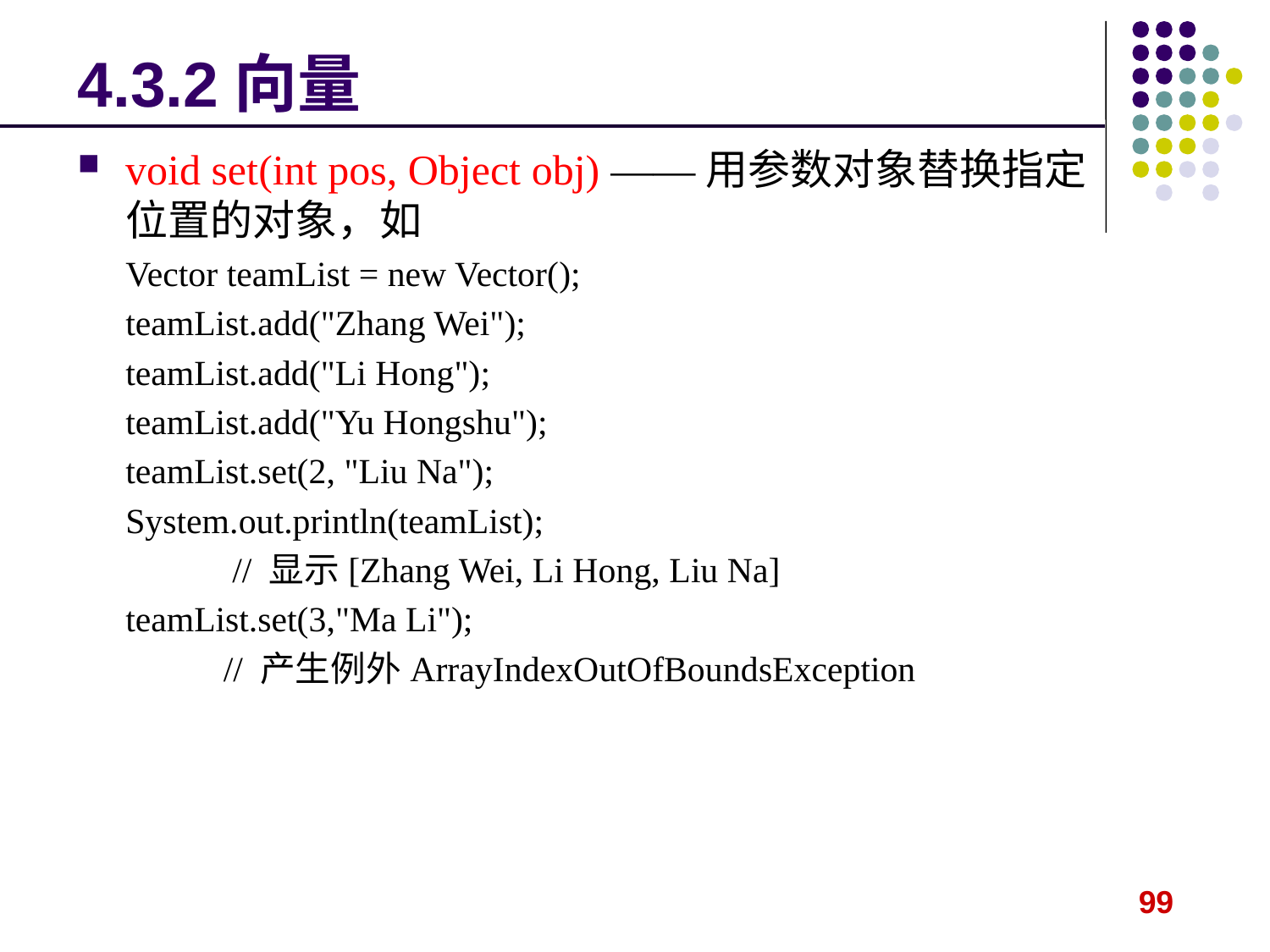

# 4.3.2向量
void set(int pos, Object obj) ——用参数对象替换指定位置的对象，如
Vector teamList = new Vector();
teamList.add("Zhang Wei");
teamList.add("Li Hong");
teamList.add("Yu Hongshu");
teamList.set(2, "Liu Na");
System.out.println(teamList);
            // 显示[Zhang Wei, Li Hong, Liu Na]
teamList.set(3,"Ma Li");
           // 产生例外ArrayIndexOutOfBoundsException